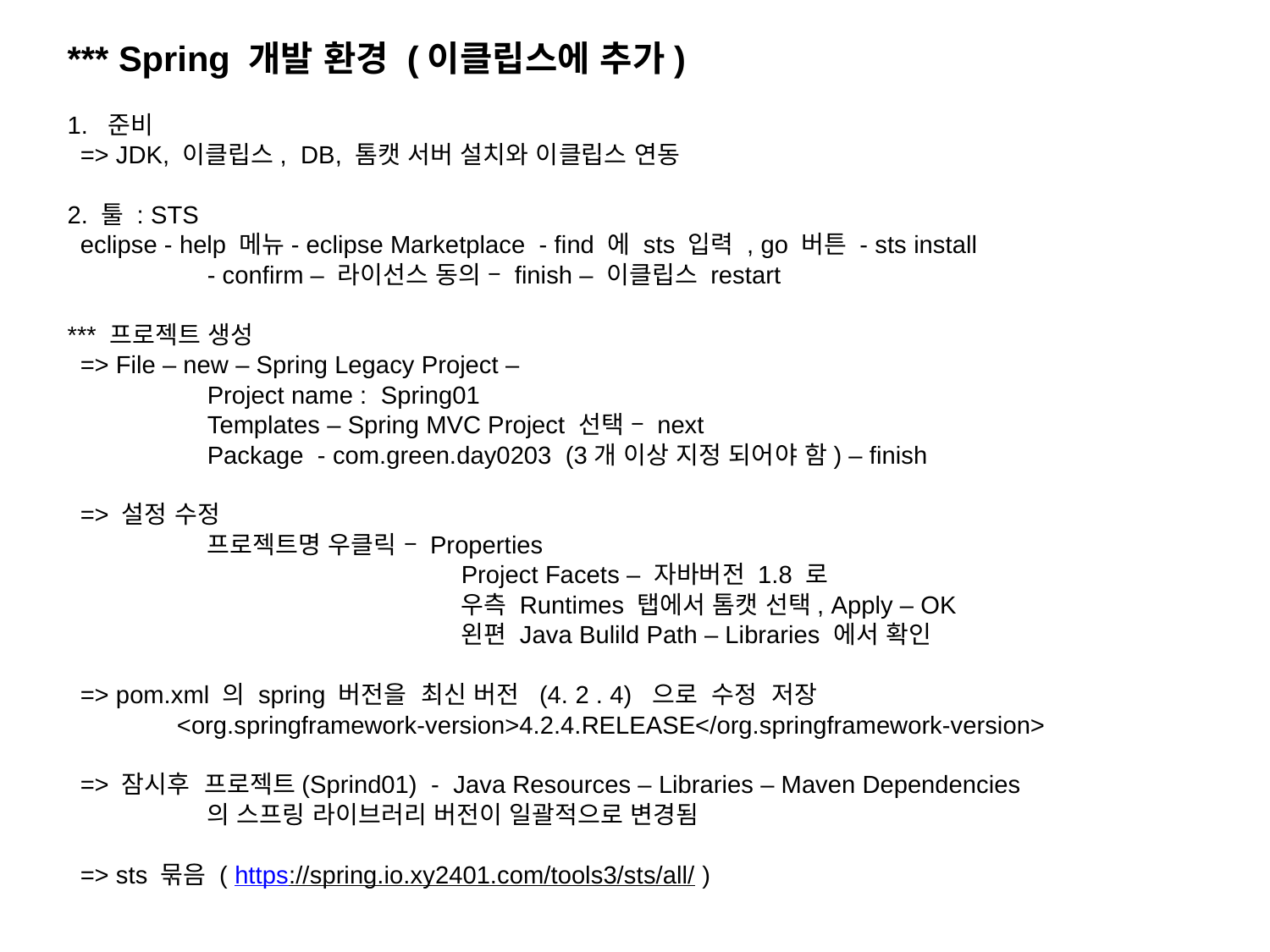

*** Spring 개발 환경 (이클립스에 추가)

1.  준비
=> JDK, 이클립스,  DB, 톰캣 서버 설치와 이클립스 연동

2. 툴 : STS
eclipse - help 메뉴- eclipse Marketplace  - find 에 sts 입력 , go 버튼 - sts install
	- confirm – 라이선스 동의 – finish – 이클립스 restart
*** 프로젝트 생성
=> File – new – Spring Legacy Project –
	Project name :  Spring01
	Templates – Spring MVC Project 선택 – next
	Package  - com.green.day0203  (3개 이상 지정 되어야 함) – finish
=> 설정 수정
	프로젝트명 우클릭 – Properties
			Project Facets – 자바버전 1.8 로
			우측 Runtimes 탭에서 톰캣 선택, Apply – OK
			왼편 Java Bulild Path – Libraries 에서 확인
=> pom.xml 의 spring 버전을  최신 버전  (4. 2 . 4)  으로  수정  저장
             <org.springframework-version>4.2.4.RELEASE</org.springframework-version>
=> 잠시후  프로젝트(Sprind01)  -  Java Resources – Libraries – Maven Dependencies
	의 스프링 라이브러리 버전이 일괄적으로 변경됨
=> sts 묶음 ( https://spring.io.xy2401.com/tools3/sts/all/ )